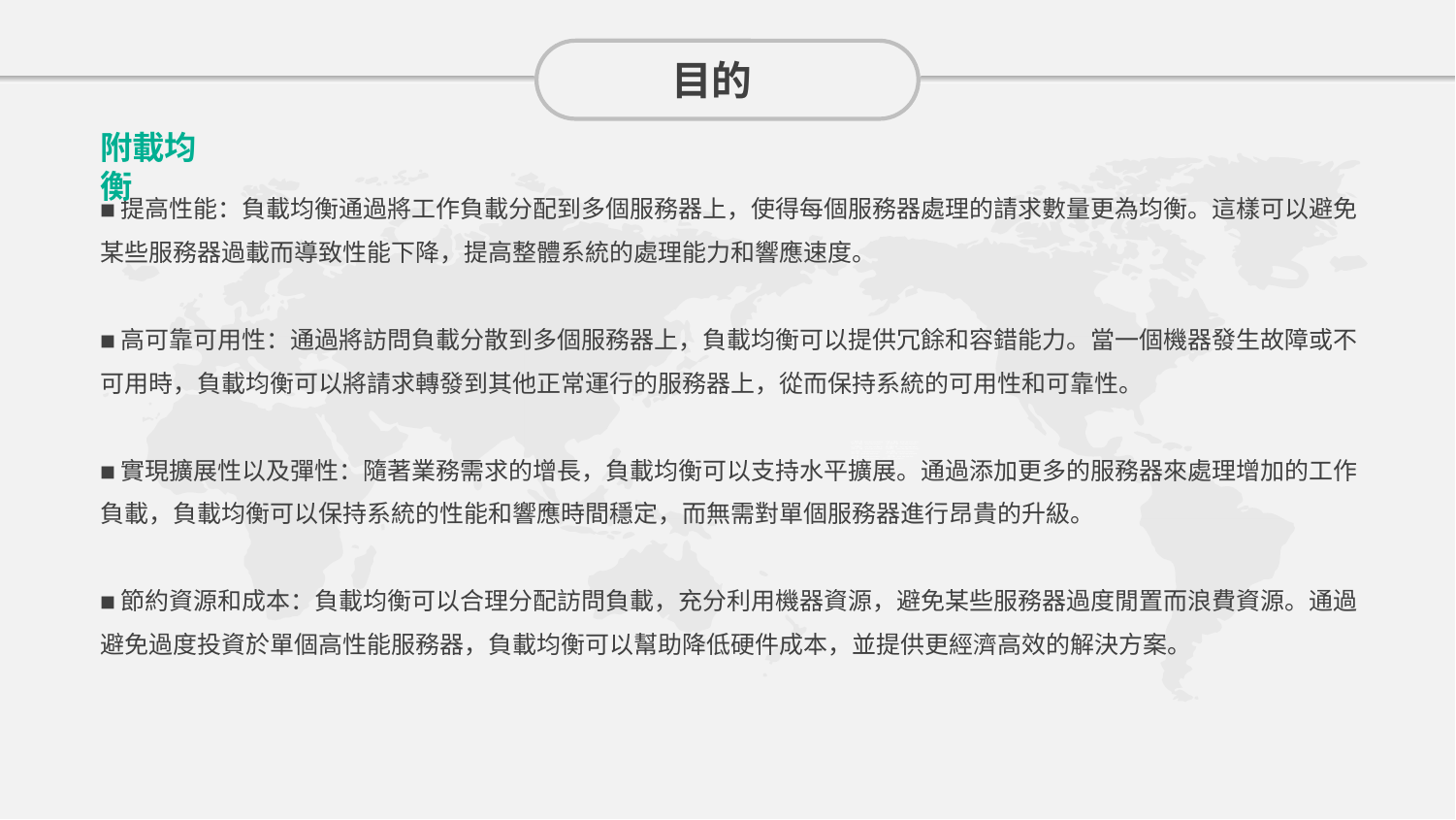

目的

附載均衡

◼️提高性能：負載均衡通過將工作負載分配到多個服務器上，使得每個服務器處理的請求數量更為均衡。這樣可以避免某些服務器過載而導致性能下降，提高整體系統的處理能力和響應速度。

◼️高可靠可用性：通過將訪問負載分散到多個服務器上，負載均衡可以提供冗餘和容錯能力。當一個機器發生故障或不可用時，負載均衡可以將請求轉發到其他正常運行的服務器上，從而保持系統的可用性和可靠性。

◼️實現擴展性以及彈性：隨著業務需求的增長，負載均衡可以支持水平擴展。通過添加更多的服務器來處理增加的工作負載，負載均衡可以保持系統的性能和響應時間穩定，而無需對單個服務器進行昂貴的升級。

◼️節約資源和成本：負載均衡可以合理分配訪問負載，充分利用機器資源，避免某些服務器過度閒置而浪費資源。通過避免過度投資於單個高性能服務器，負載均衡可以幫助降低硬件成本，並提供更經濟高效的解決方案。